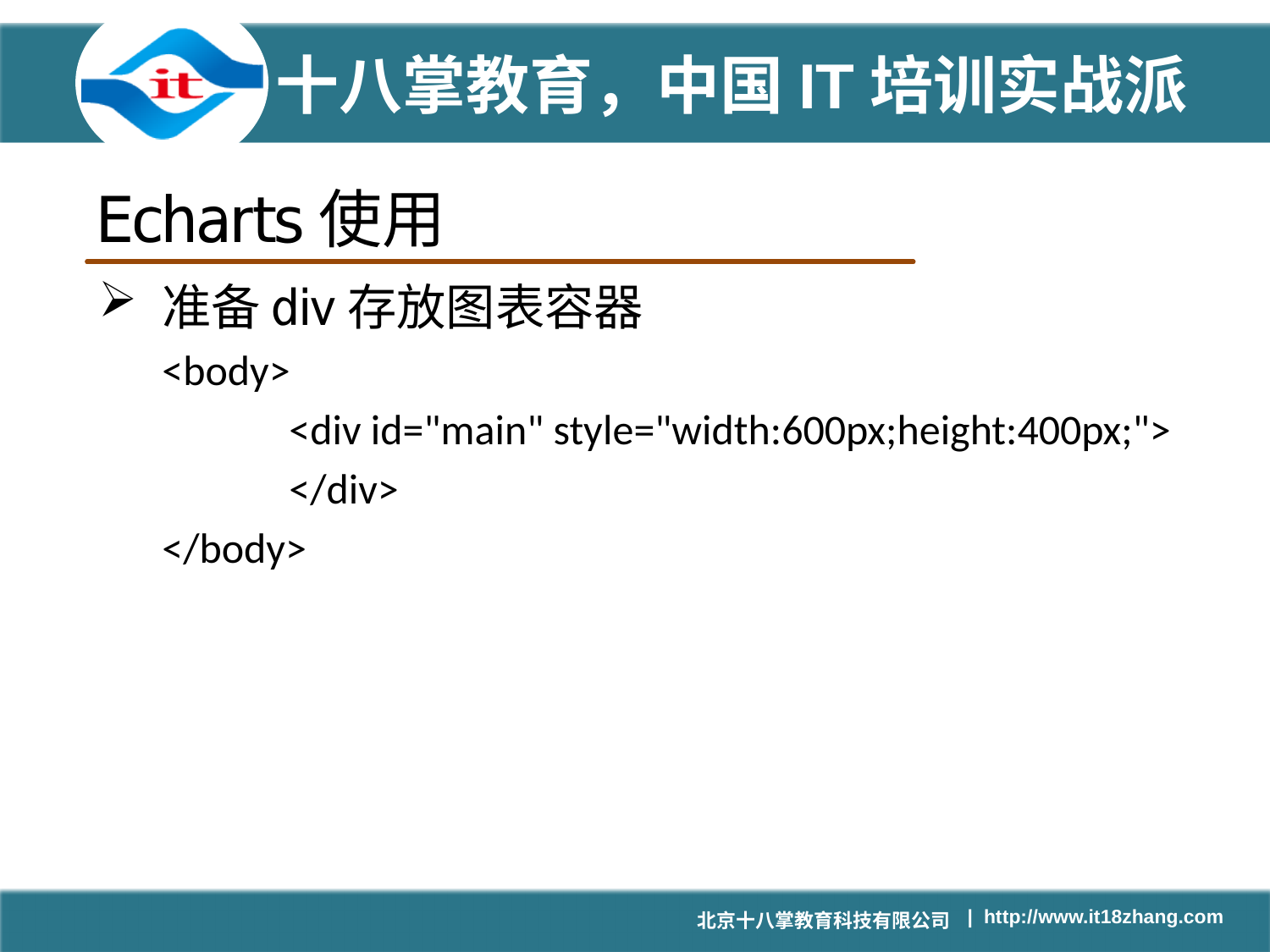

# Echarts使用
准备div存放图表容器
<body>
	<div id="main" style="width:600px;height:400px;">
	</div>
</body>